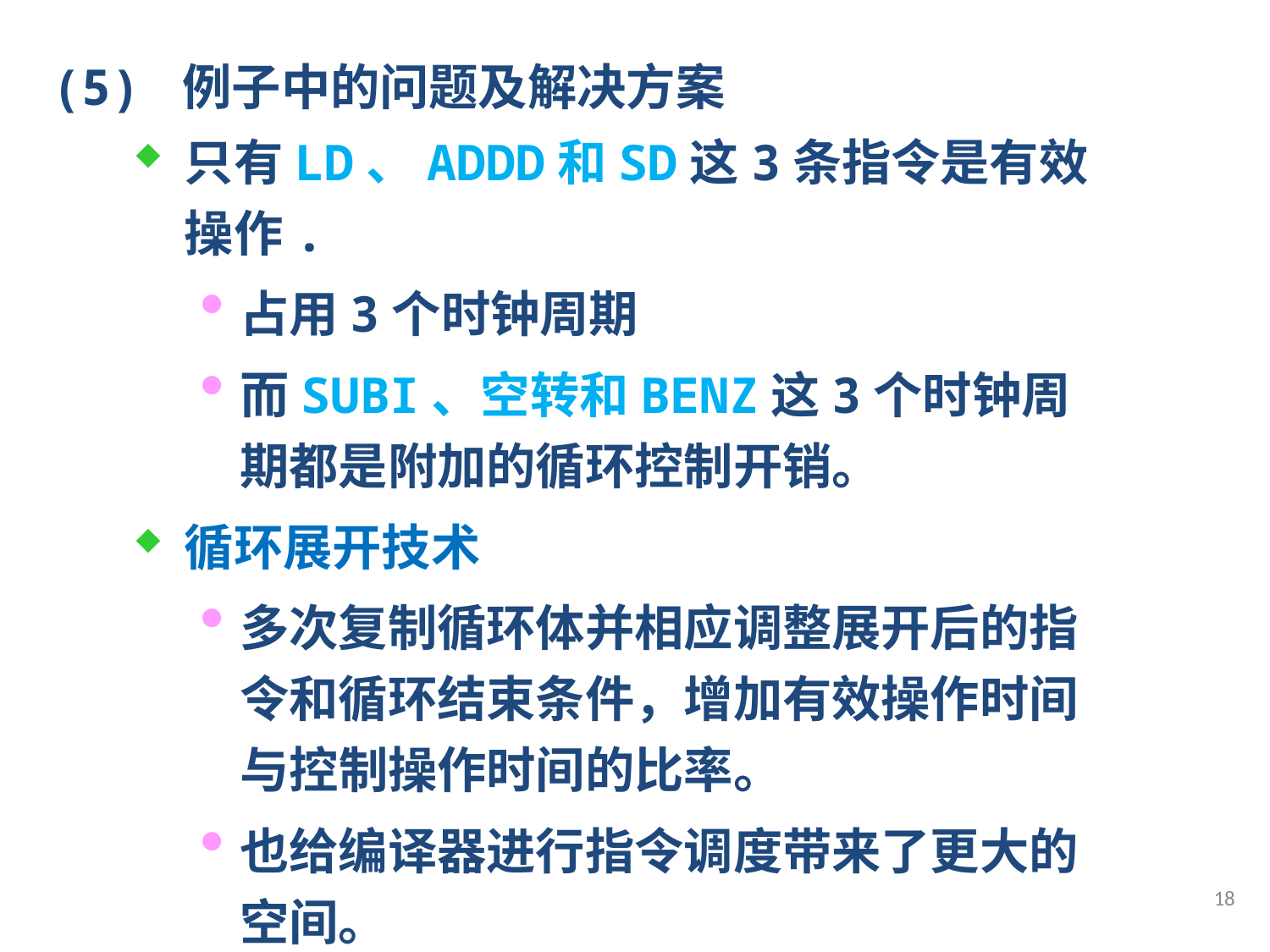

(5) 例子中的问题及解决方案
只有LD、ADDD和SD这3条指令是有效操作.
占用3个时钟周期
而SUBI、空转和BENZ这3个时钟周期都是附加的循环控制开销。
循环展开技术
多次复制循环体并相应调整展开后的指令和循环结束条件，增加有效操作时间与控制操作时间的比率。
也给编译器进行指令调度带来了更大的空间。
18